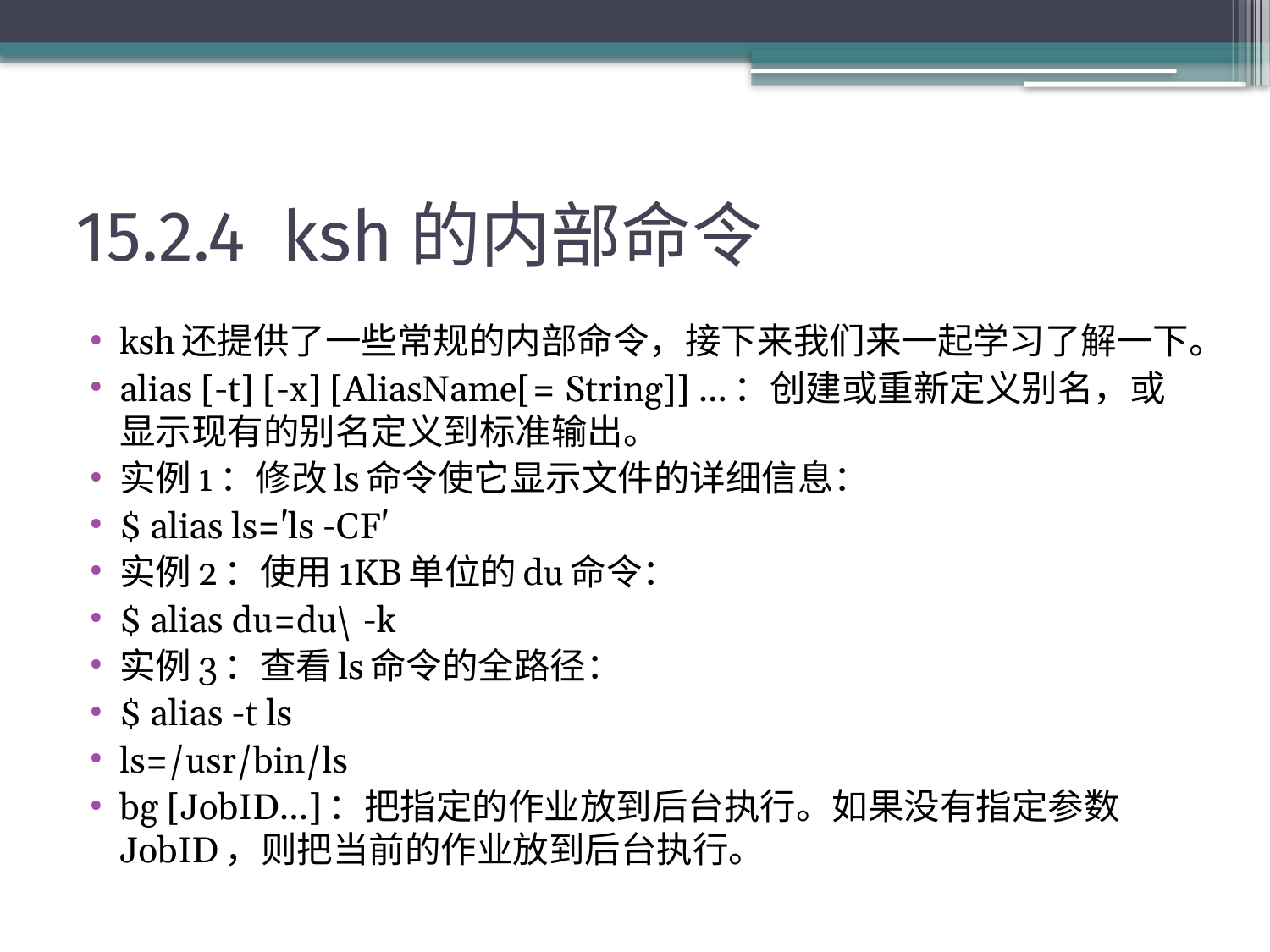

# 15.2.4  ksh的内部命令
ksh还提供了一些常规的内部命令，接下来我们来一起学习了解一下。
alias [-t] [-x] [AliasName[= String]] ...：创建或重新定义别名，或显示现有的别名定义到标准输出。
实例1：修改ls命令使它显示文件的详细信息：
$ alias ls='ls -CF'
实例2：使用1KB单位的du命令：
$ alias du=du\ -k
实例3：查看ls命令的全路径：
$ alias -t ls
ls=/usr/bin/ls
bg [JobID...]：把指定的作业放到后台执行。如果没有指定参数JobID，则把当前的作业放到后台执行。